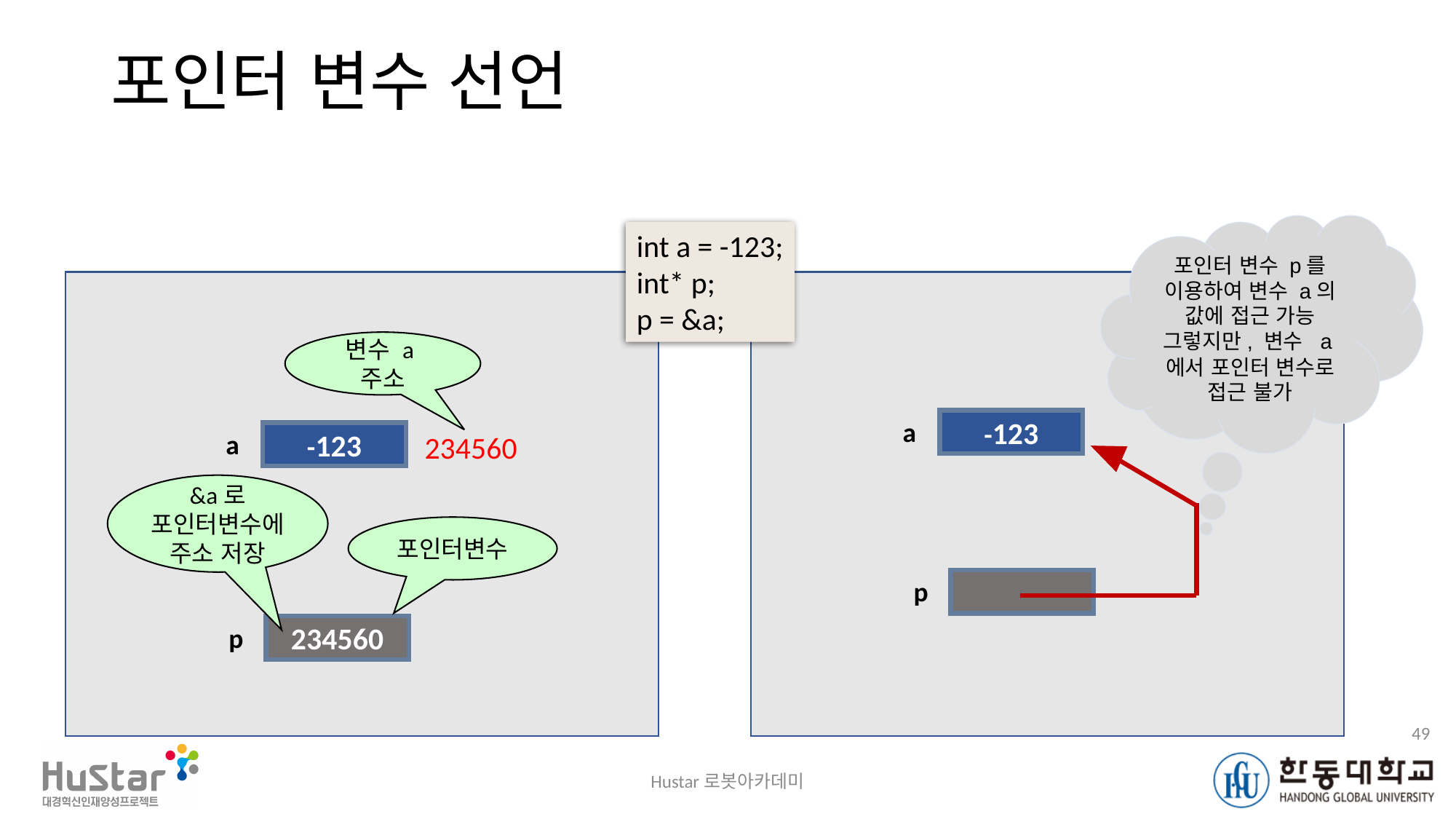

# 포인터 변수 선언

포인터 변수 p를 이용하여 변수 a의 값에 접근 가능 그렇지만, 변수  a에서 포인터 변수로 접근 불가
int a = -123;
int* p;
p = &a;

변수 a주소
a
-123
a
-123
234560

&a로 포인터변수에 주소 저장
포인터변수
p

p
234560
49
Hustar로봇아카데미